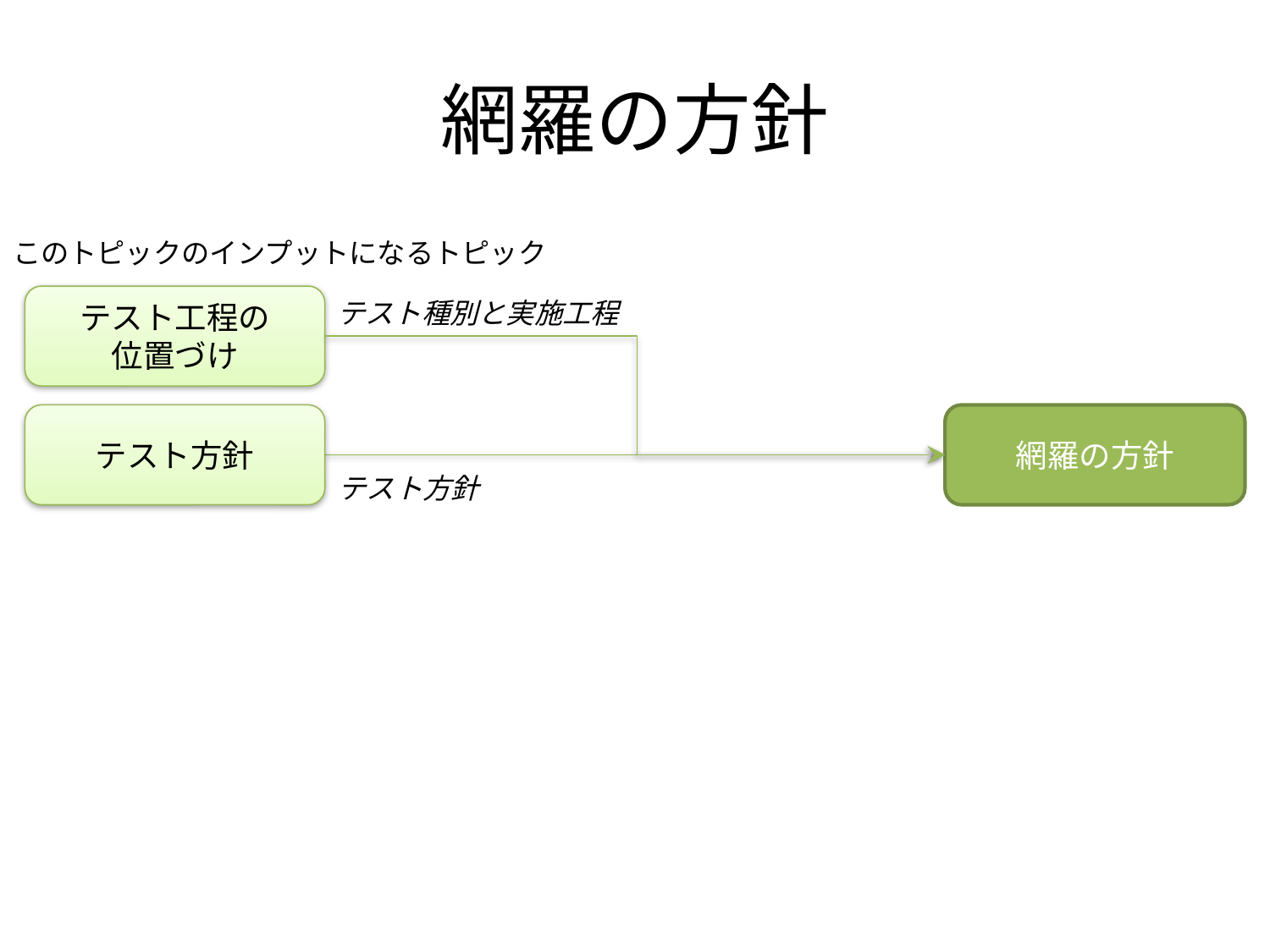

# 網羅の方針
このトピックのインプットになるトピック
テスト工程の
位置づけ
テスト種別と実施工程
テスト方針
網羅の方針
テスト方針